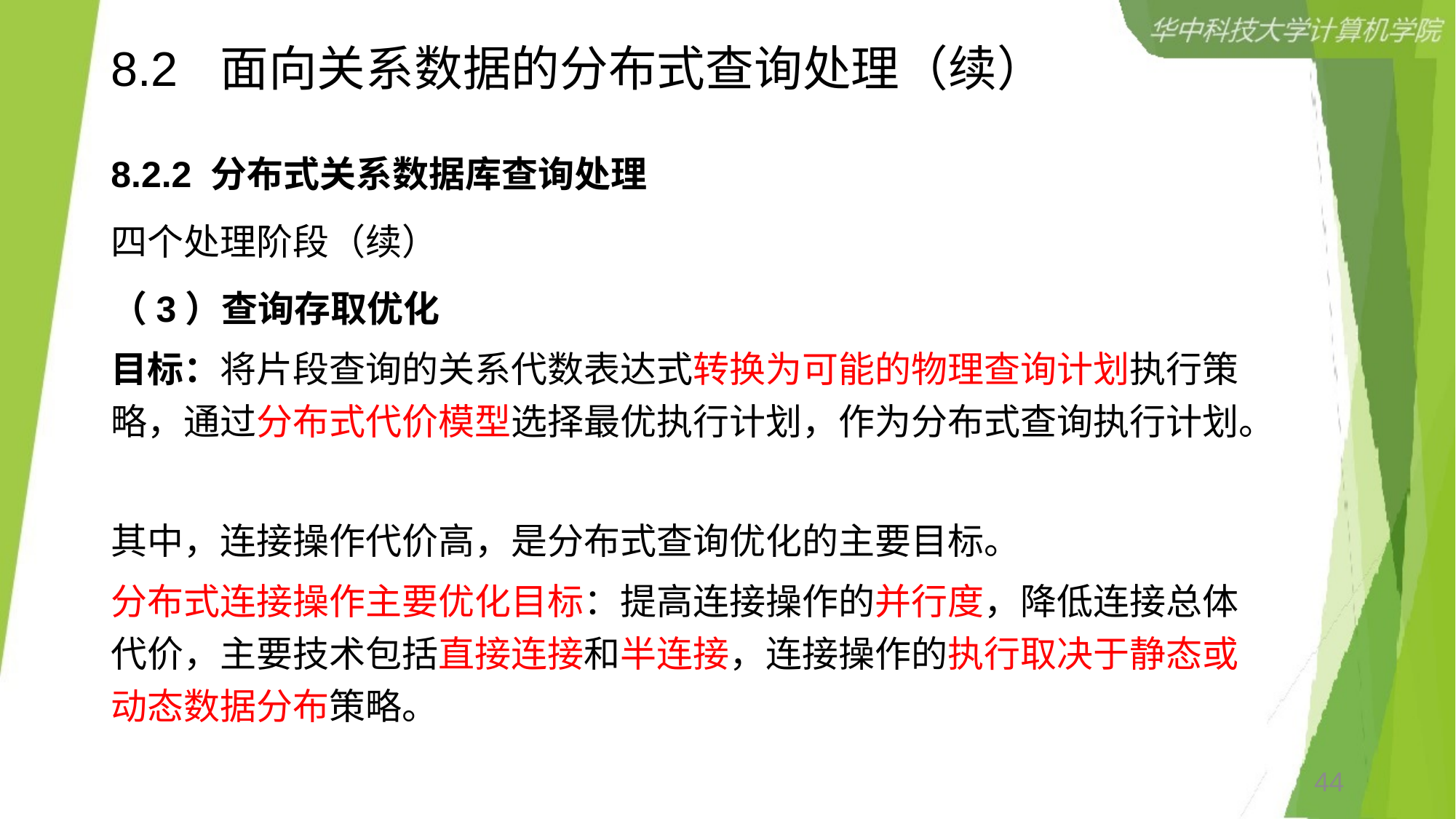

# 8.2	面向关系数据的分布式查询处理（续）
8.2.2 分布式关系数据库查询处理
四个处理阶段（续）
（3）查询存取优化
目标：将片段查询的关系代数表达式转换为可能的物理查询计划执行策略，通过分布式代价模型选择最优执行计划，作为分布式查询执行计划。

其中，连接操作代价高，是分布式查询优化的主要目标。
分布式连接操作主要优化目标：提高连接操作的并行度，降低连接总体代价，主要技术包括直接连接和半连接，连接操作的执行取决于静态或动态数据分布策略。
44